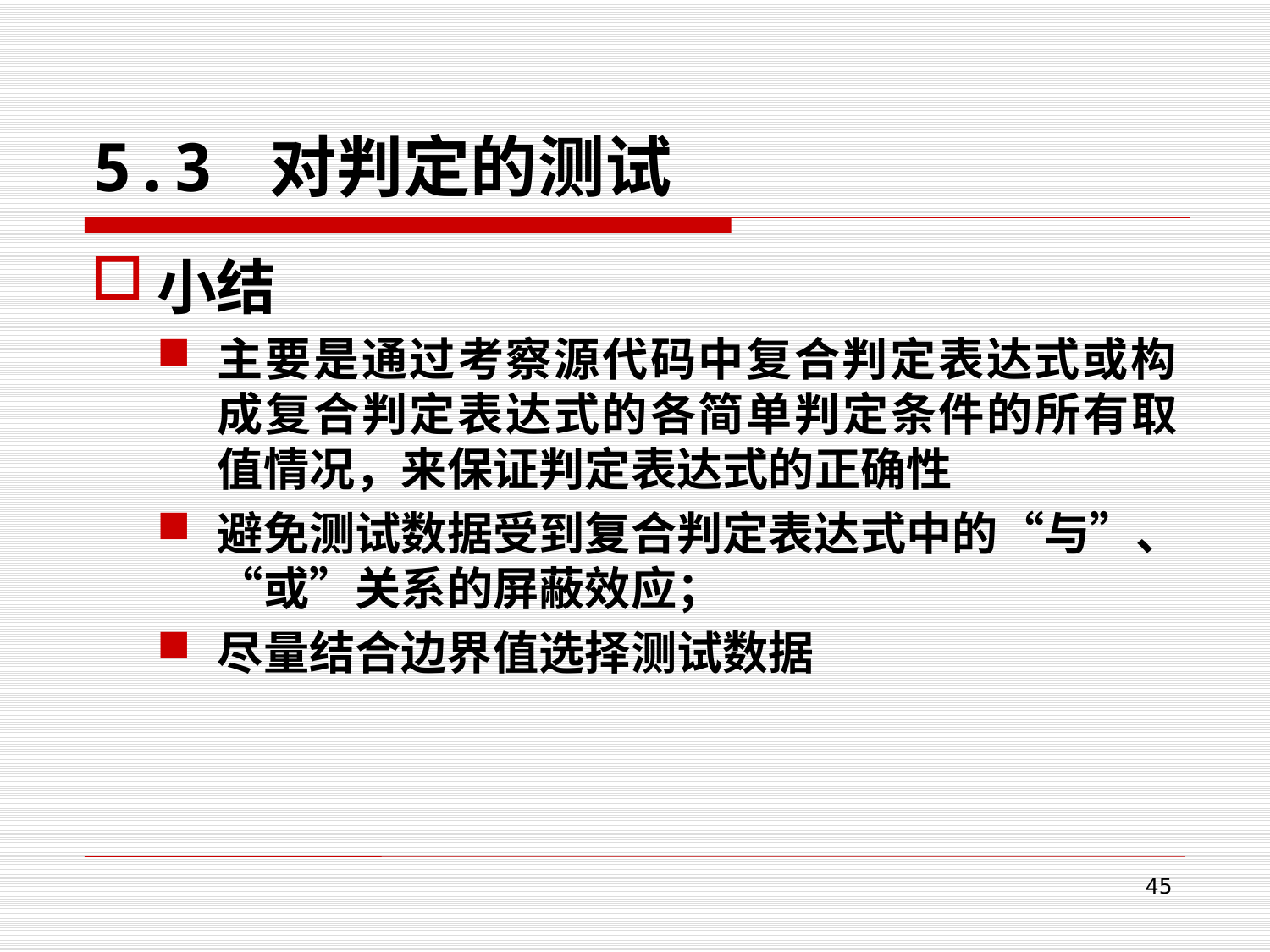

# 5.3 对判定的测试
小结
主要是通过考察源代码中复合判定表达式或构成复合判定表达式的各简单判定条件的所有取值情况，来保证判定表达式的正确性
避免测试数据受到复合判定表达式中的“与”、“或”关系的屏蔽效应；
尽量结合边界值选择测试数据

45